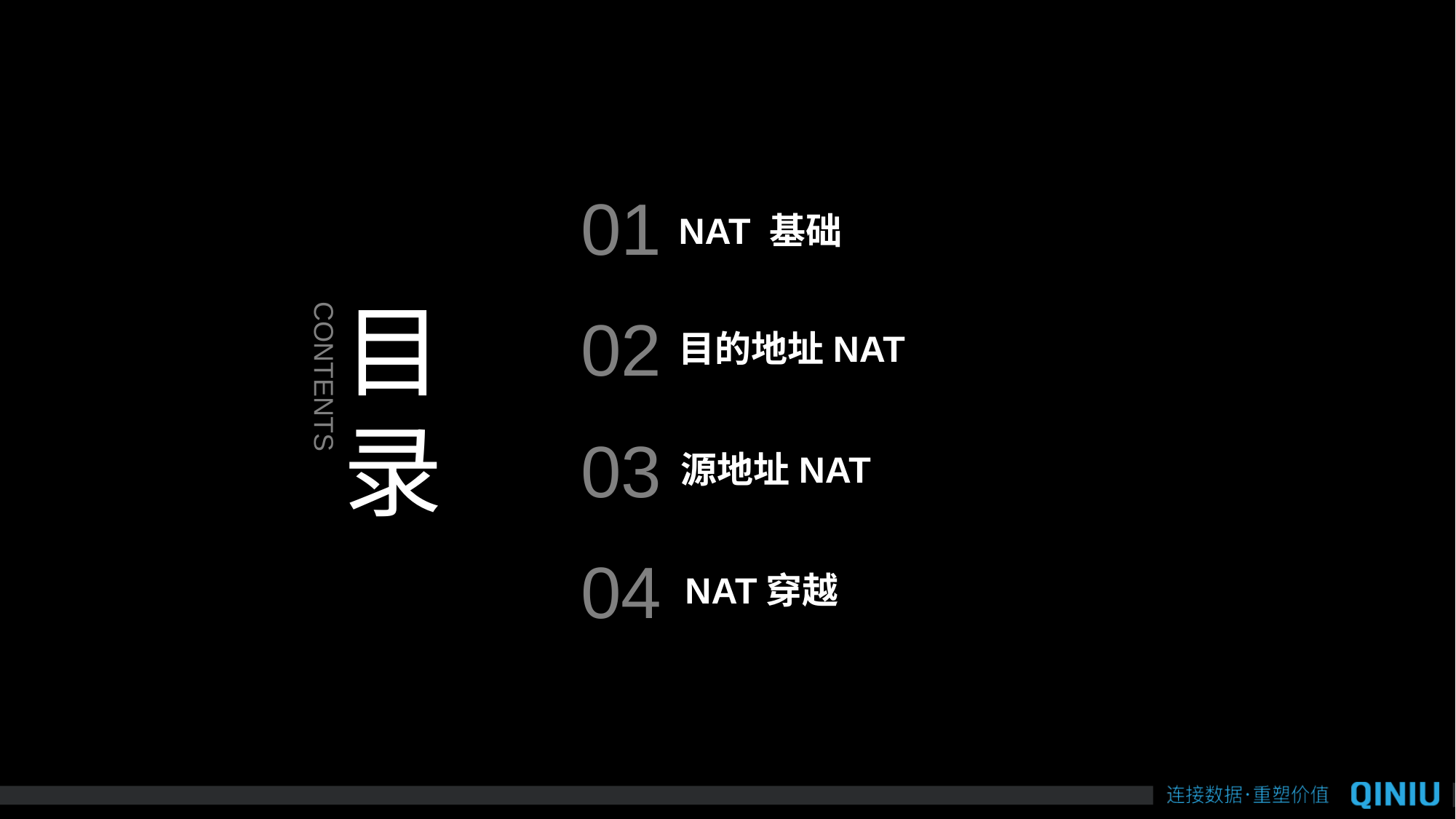

01
NAT 基础
目录
02
目的地址NAT
CONTENTS
03
源地址NAT
04
 NAT穿越